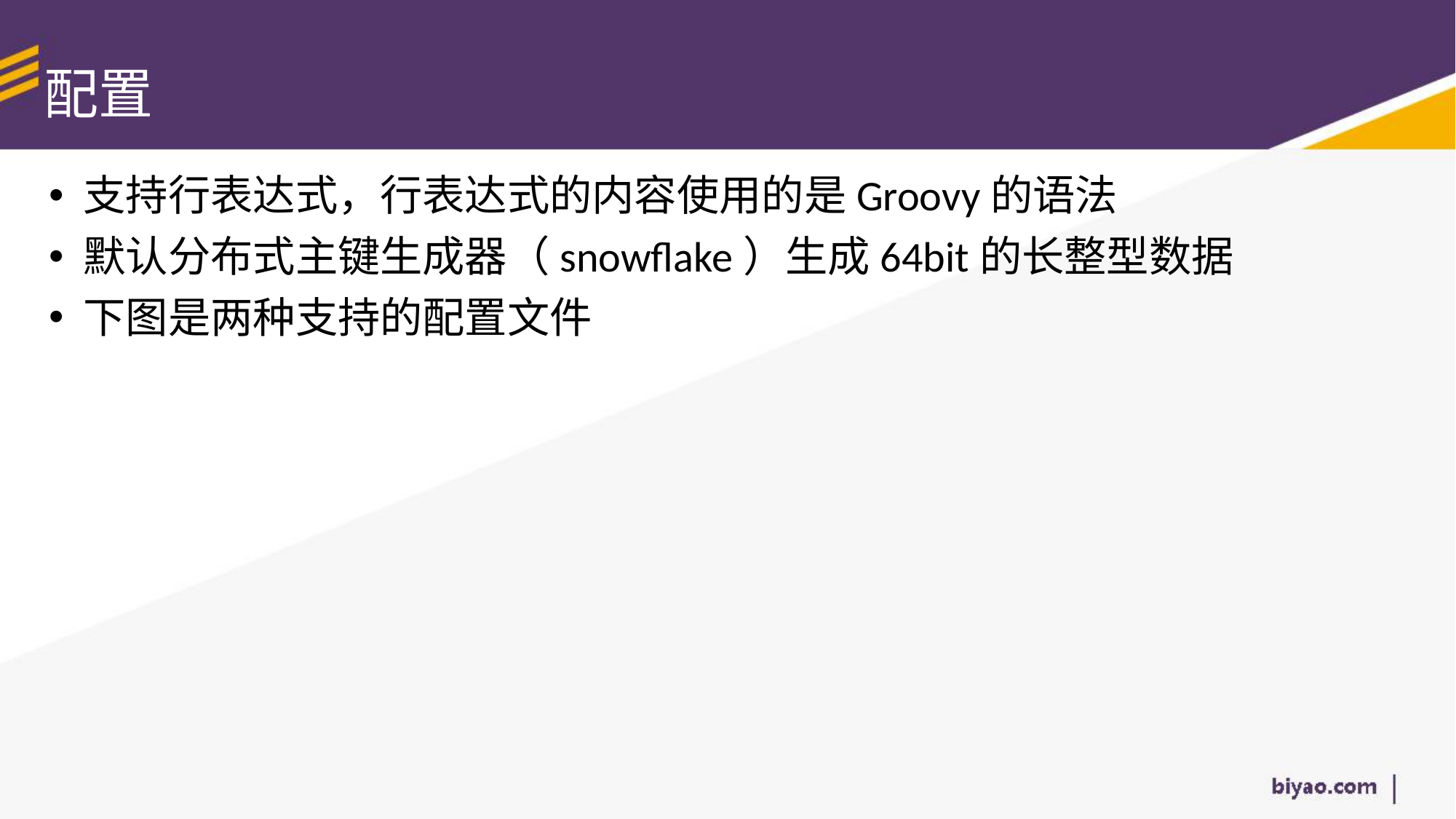

配置
支持行表达式，行表达式的内容使用的是Groovy的语法
默认分布式主键生成器（snowflake）生成64bit的长整型数据
下图是两种支持的配置文件